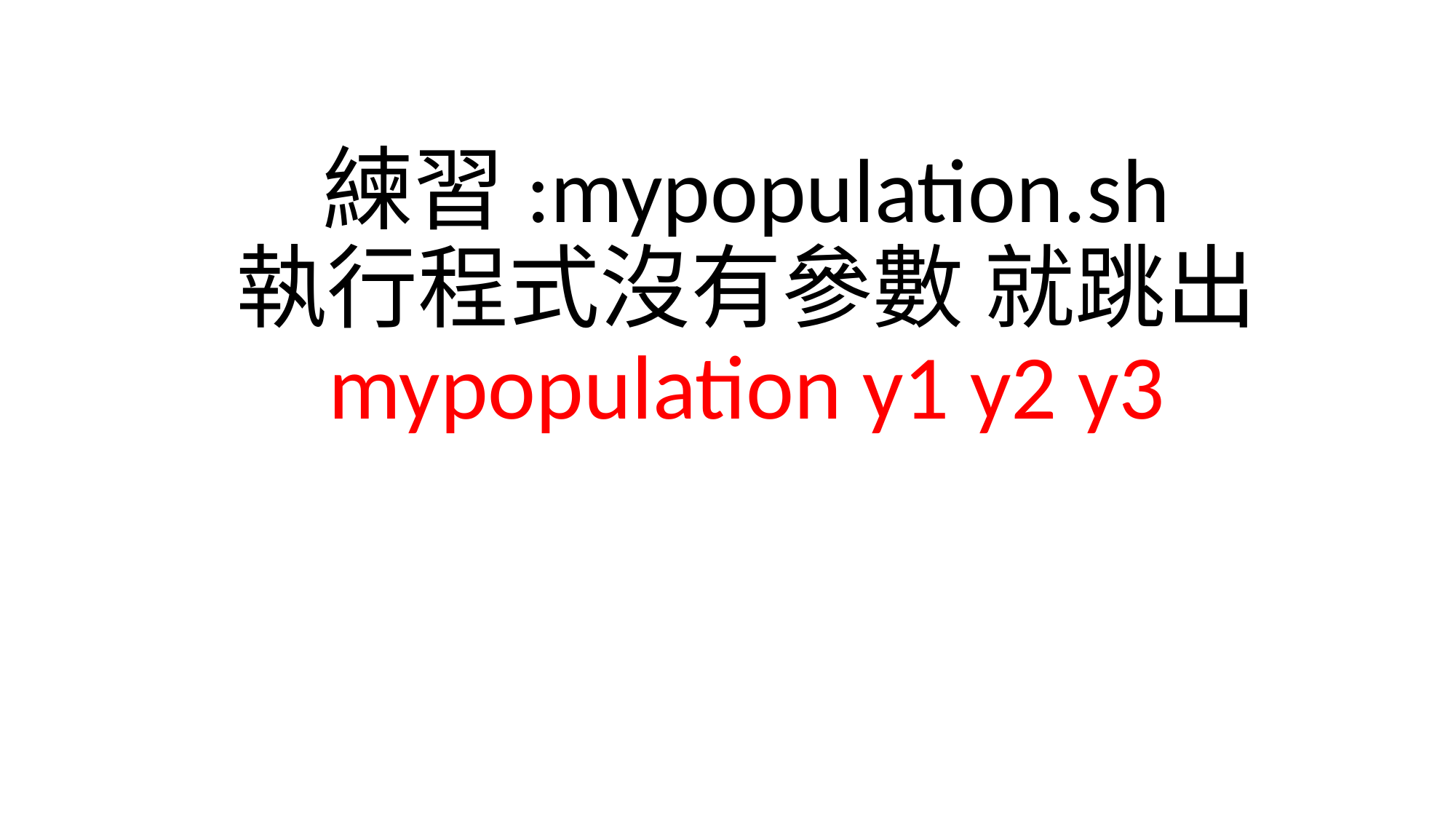

# 練習:mypopulation.sh 執行程式沒有參數 就跳出 mypopulation y1 y2 y3